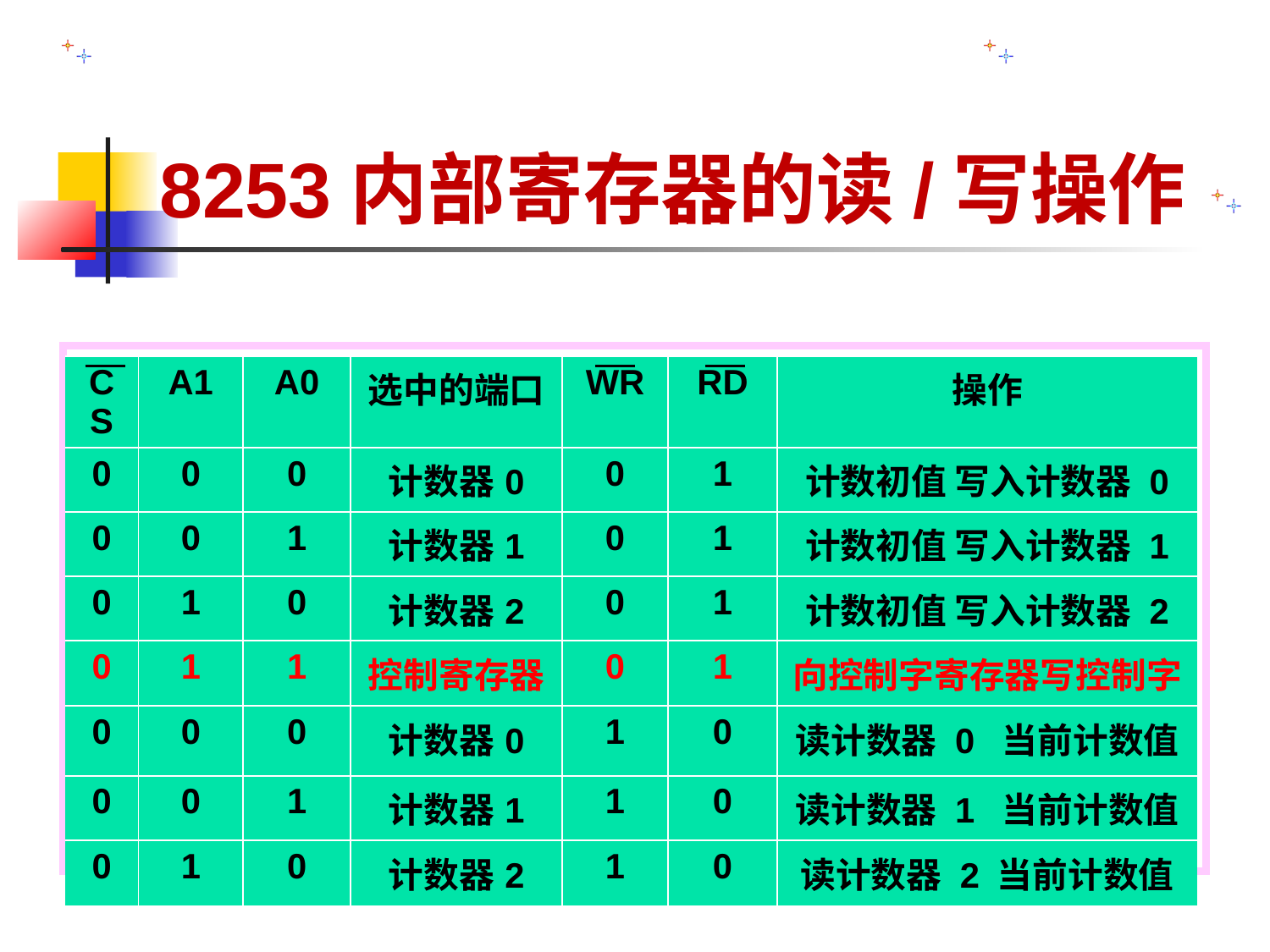

# 8253内部寄存器的读/写操作

| CS | A1 | A0 | 选中的端口 | WR | RD | 操作 |
| --- | --- | --- | --- | --- | --- | --- |
| 0 | 0 | 0 | 计数器0 | 0 | 1 | 计数初值 写入计数器 0 |
| 0 | 0 | 1 | 计数器1 | 0 | 1 | 计数初值 写入计数器 1 |
| 0 | 1 | 0 | 计数器2 | 0 | 1 | 计数初值 写入计数器 2 |
| 0 | 1 | 1 | 控制寄存器 | 0 | 1 | 向控制字寄存器写控制字 |
| 0 | 0 | 0 | 计数器0 | 1 | 0 | 读计数器 0 当前计数值 |
| 0 | 0 | 1 | 计数器1 | 1 | 0 | 读计数器 1 当前计数值 |
| 0 | 1 | 0 | 计数器2 | 1 | 0 | 读计数器 2 当前计数值 |